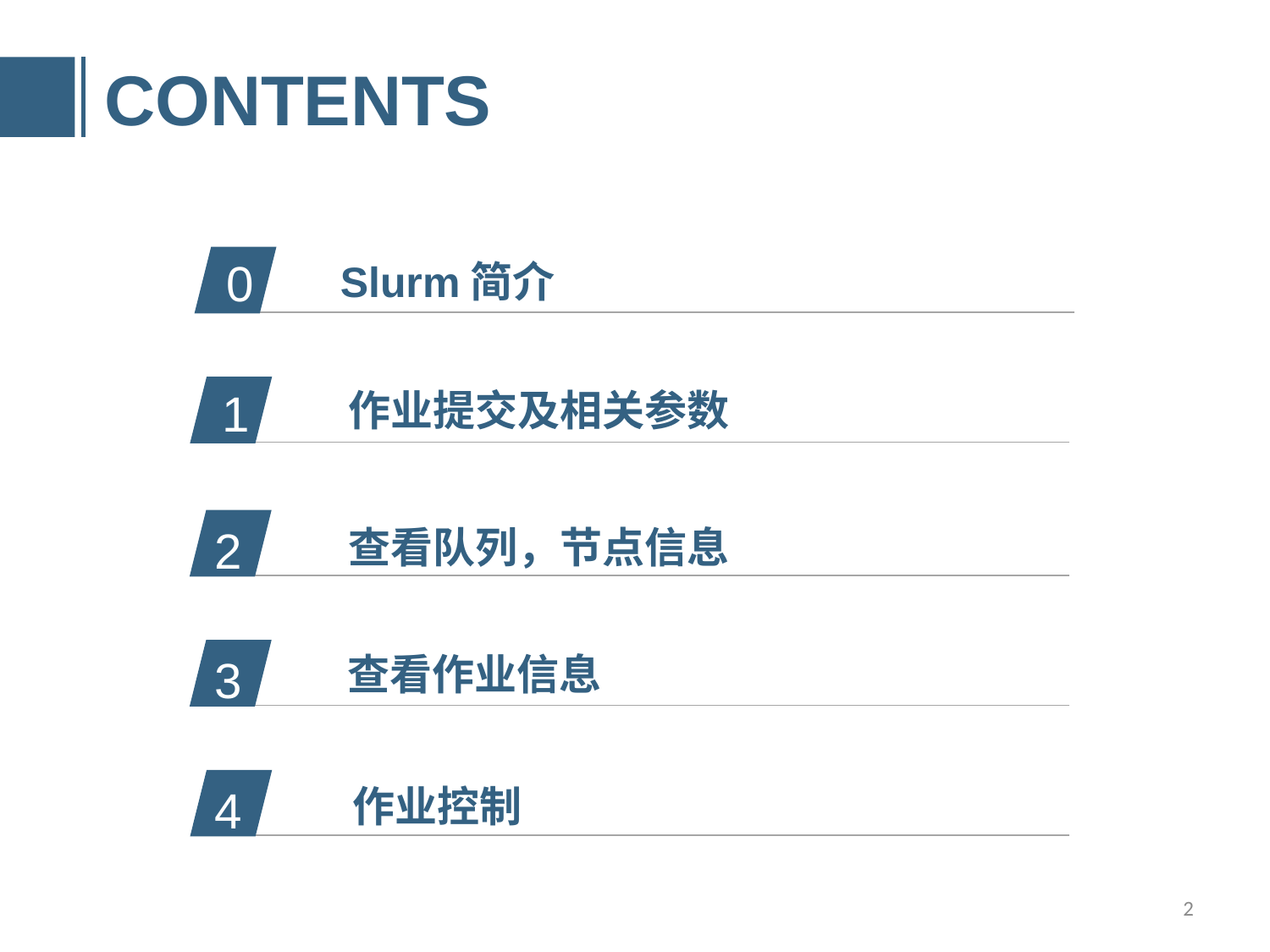

CONTENTS

0

Slurm简介
1

作业提交及相关参数

2
查看队列，节点信息

3
查看作业信息

4
作业控制
2